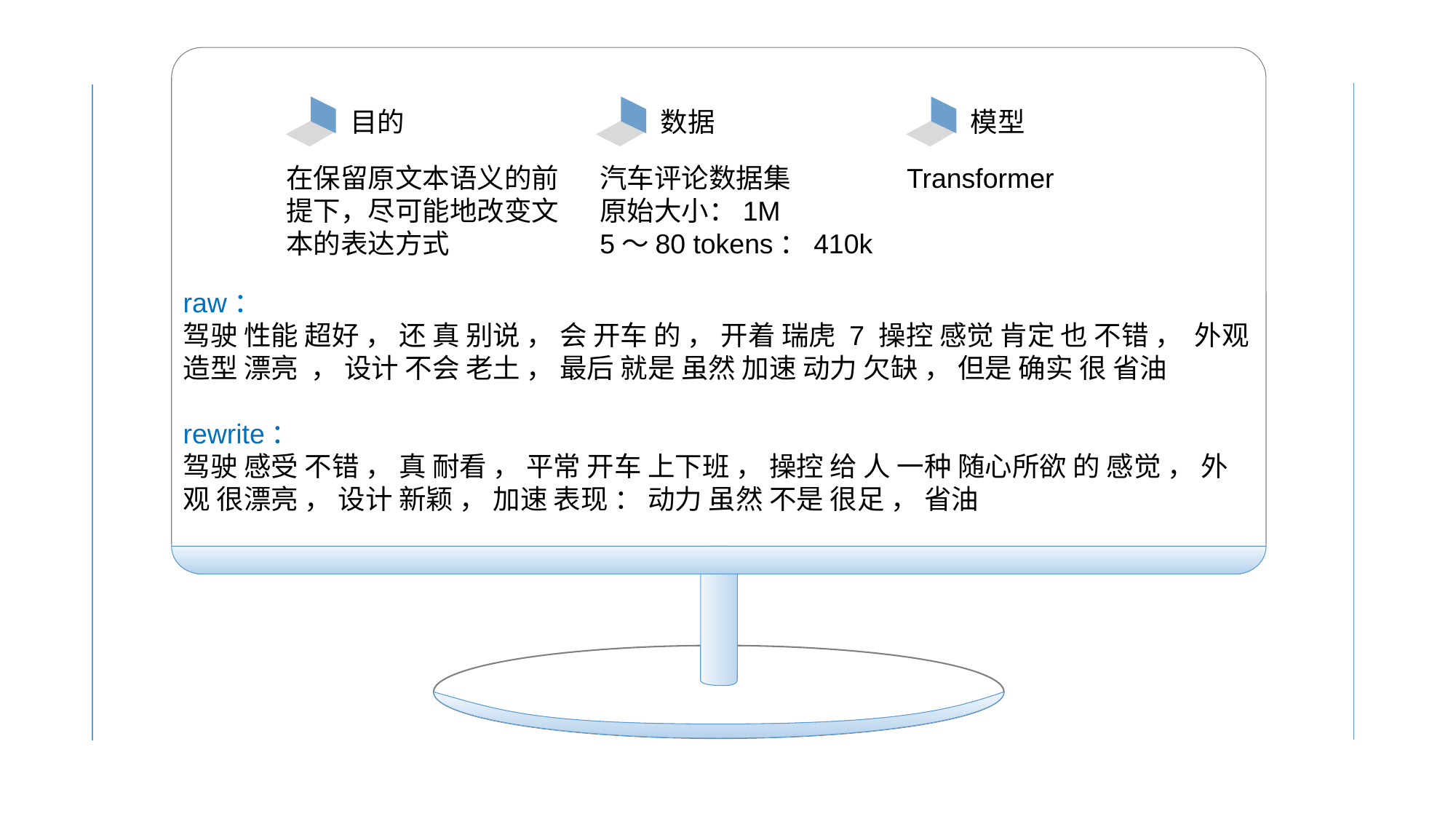

目的

数据

模型
在保留原文本语义的前提下，尽可能地改变文本的表达方式
汽车评论数据集
原始大小：1M
5～80 tokens：410k
Transformer
raw：
驾驶 性能 超好 ， 还 真 别说 ， 会 开车 的 ， 开着 瑞虎 7 操控 感觉 肯定 也 不错 ，  外观 造型 漂亮  ， 设计 不会 老土 ， 最后 就是 虽然 加速 动力 欠缺 ， 但是 确实 很 省油

rewrite：
驾驶 感受 不错 ， 真 耐看 ， 平常 开车 上下班 ， 操控 给 人 一种 随心所欲 的 感觉 ， 外观 很漂亮 ， 设计 新颖 ， 加速 表现 ： 动力 虽然 不是 很足 ， 省油